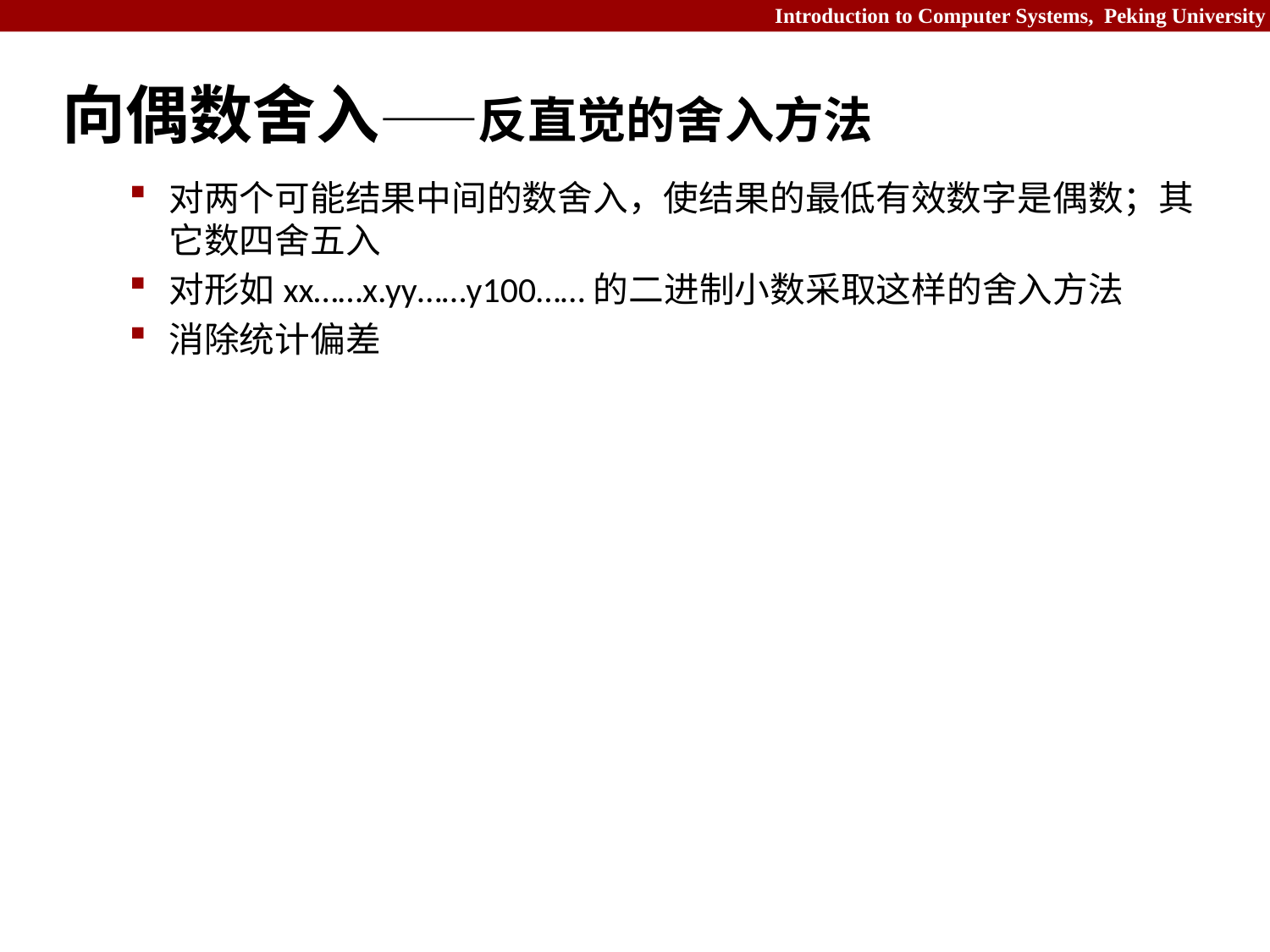

# 向偶数舍入——反直觉的舍入方法
对两个可能结果中间的数舍入，使结果的最低有效数字是偶数；其它数四舍五入
对形如xx……x.yy……y100……的二进制小数采取这样的舍入方法
消除统计偏差